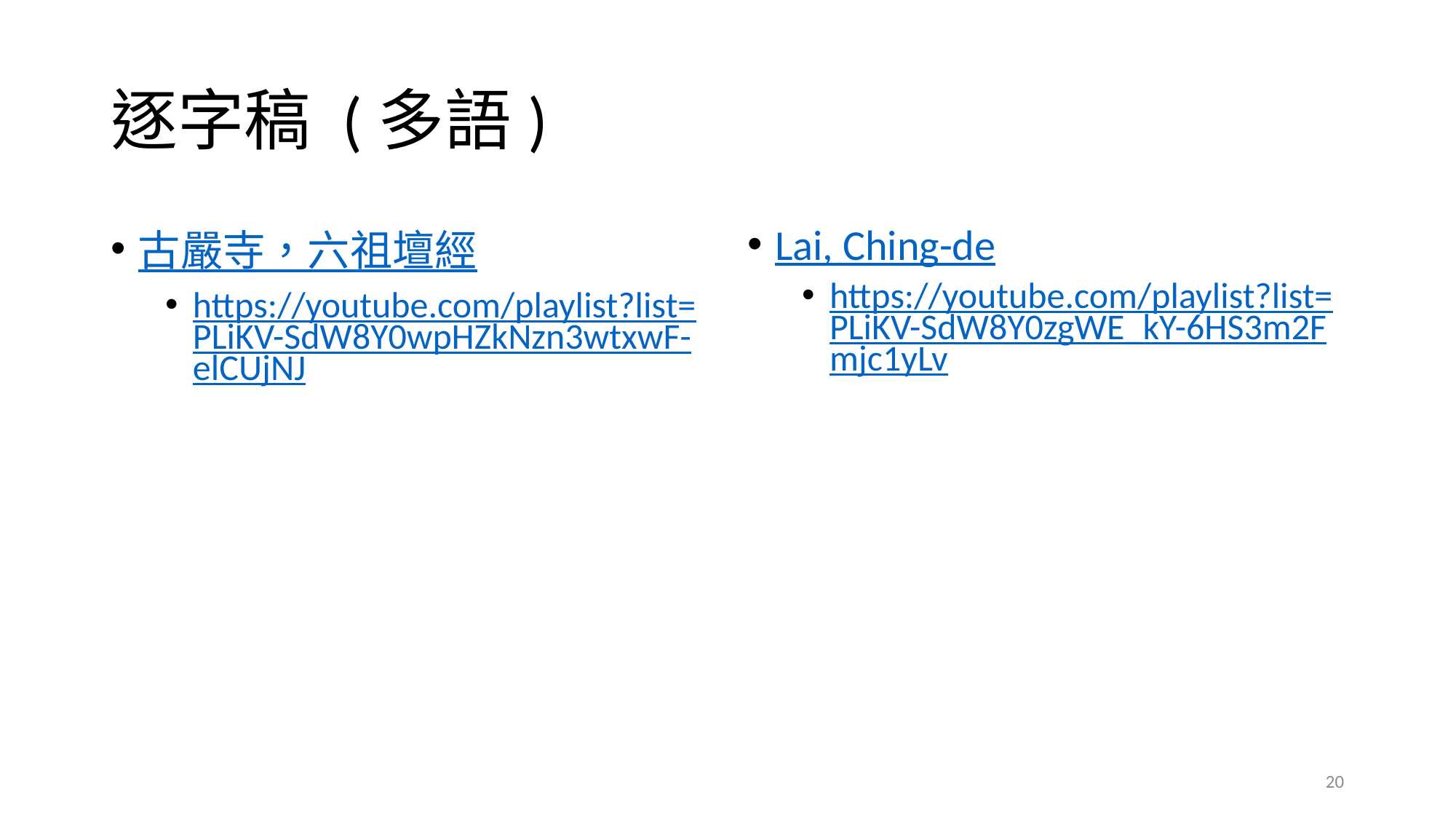

# 逐字稿 (多語)
古嚴寺，六祖壇經
https://youtube.com/playlist?list=PLiKV-SdW8Y0wpHZkNzn3wtxwF-elCUjNJ

Lai, Ching-de
https://youtube.com/playlist?list=PLiKV-SdW8Y0zgWE_kY-6HS3m2Fmjc1yLv

20